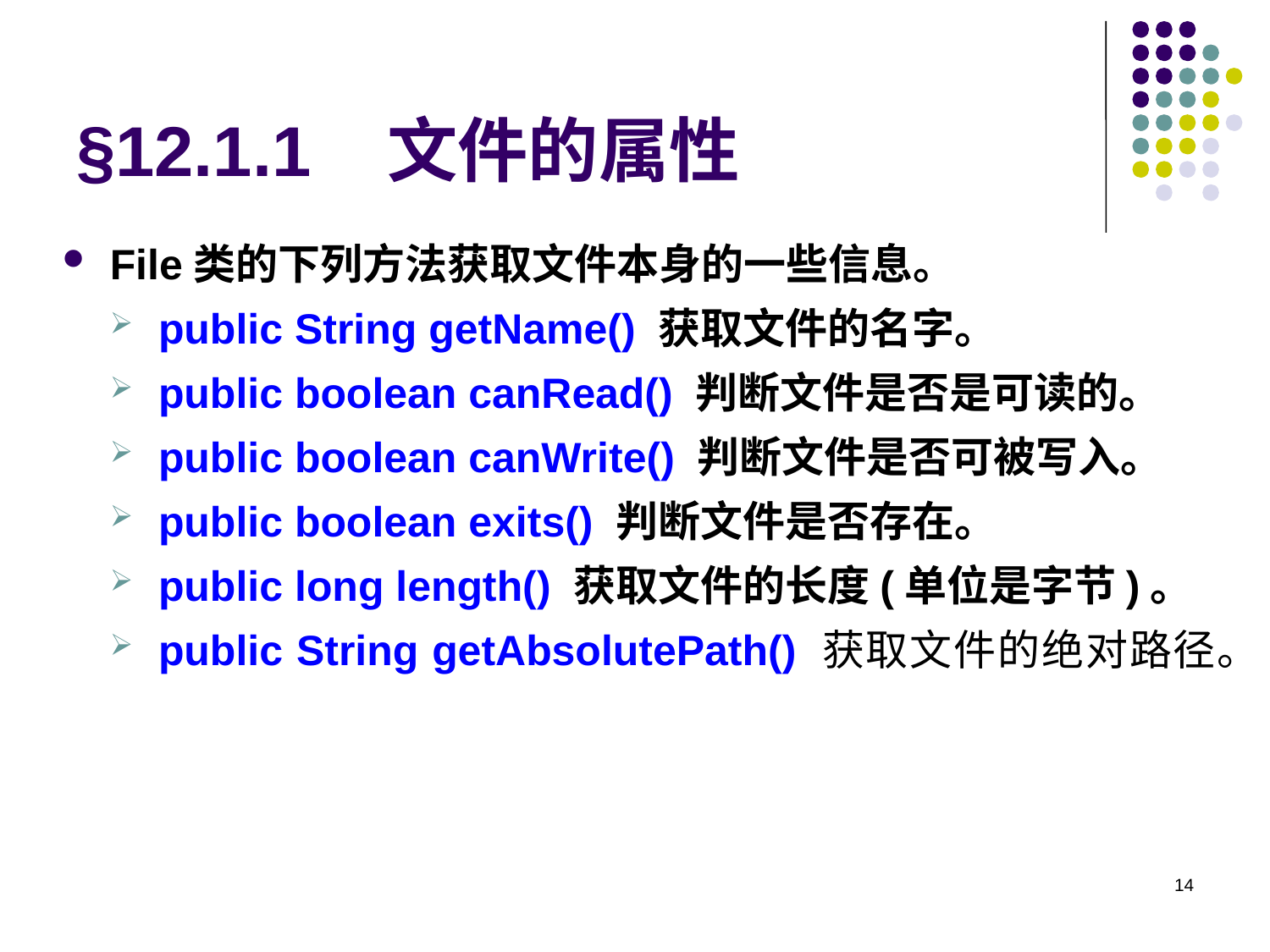

# §12.1.1   文件的属性
File类的下列方法获取文件本身的一些信息。
public String getName() 获取文件的名字。
public boolean canRead() 判断文件是否是可读的。
public boolean canWrite() 判断文件是否可被写入。
public boolean exits() 判断文件是否存在。
public long length() 获取文件的长度(单位是字节)。
public String getAbsolutePath() 获取文件的绝对路径。
14